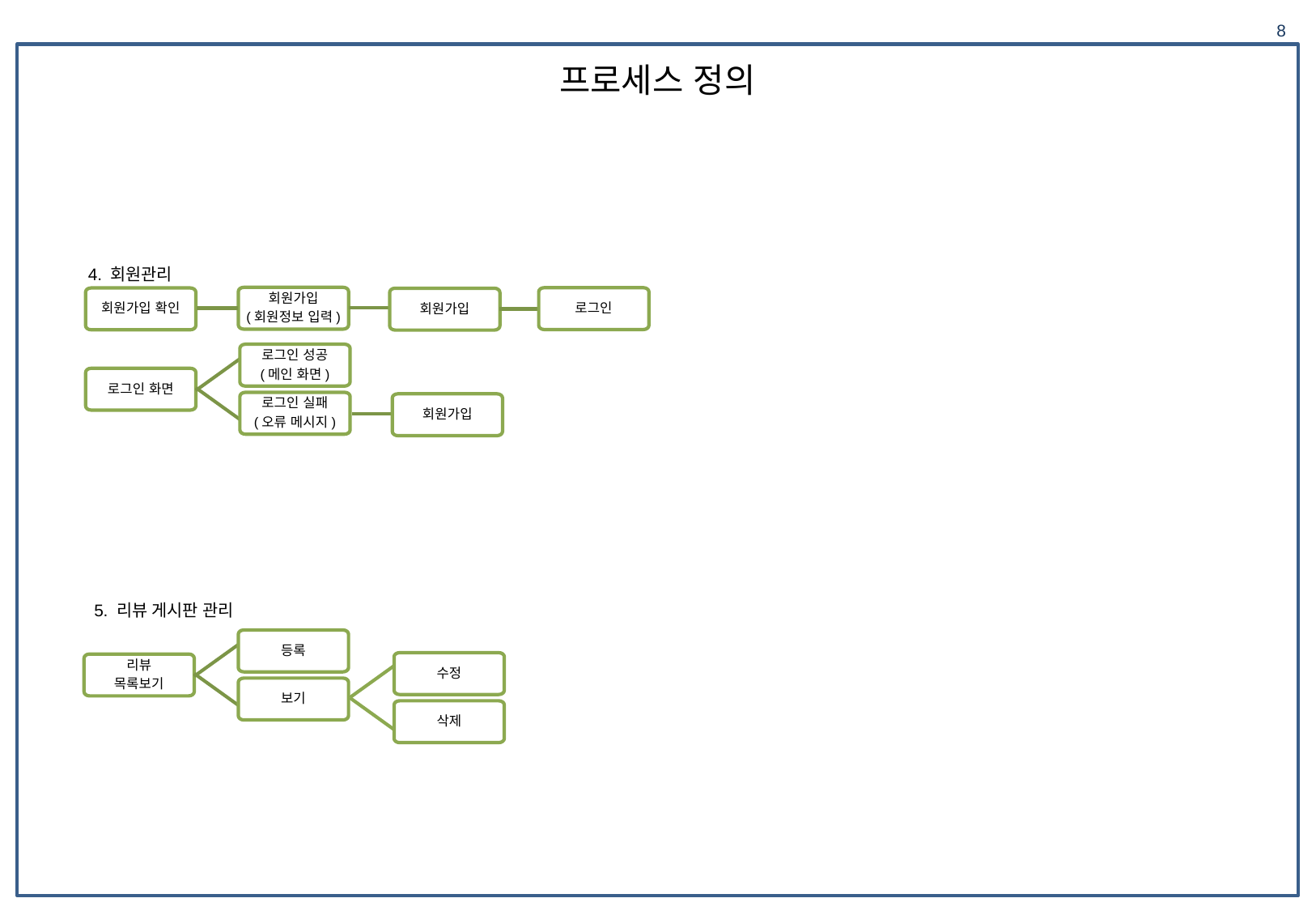

8
# 프로세스 정의
4. 회원관리

회원가입
(회원정보 입력)
로그인
회원가입 확인
회원가입
로그인 성공
(메인 화면)
로그인 화면

로그인 실패
(오류 메시지)
회원가입

5. 리뷰 게시판 관리
등록
리뷰
목록보기

보기

수정

삭제